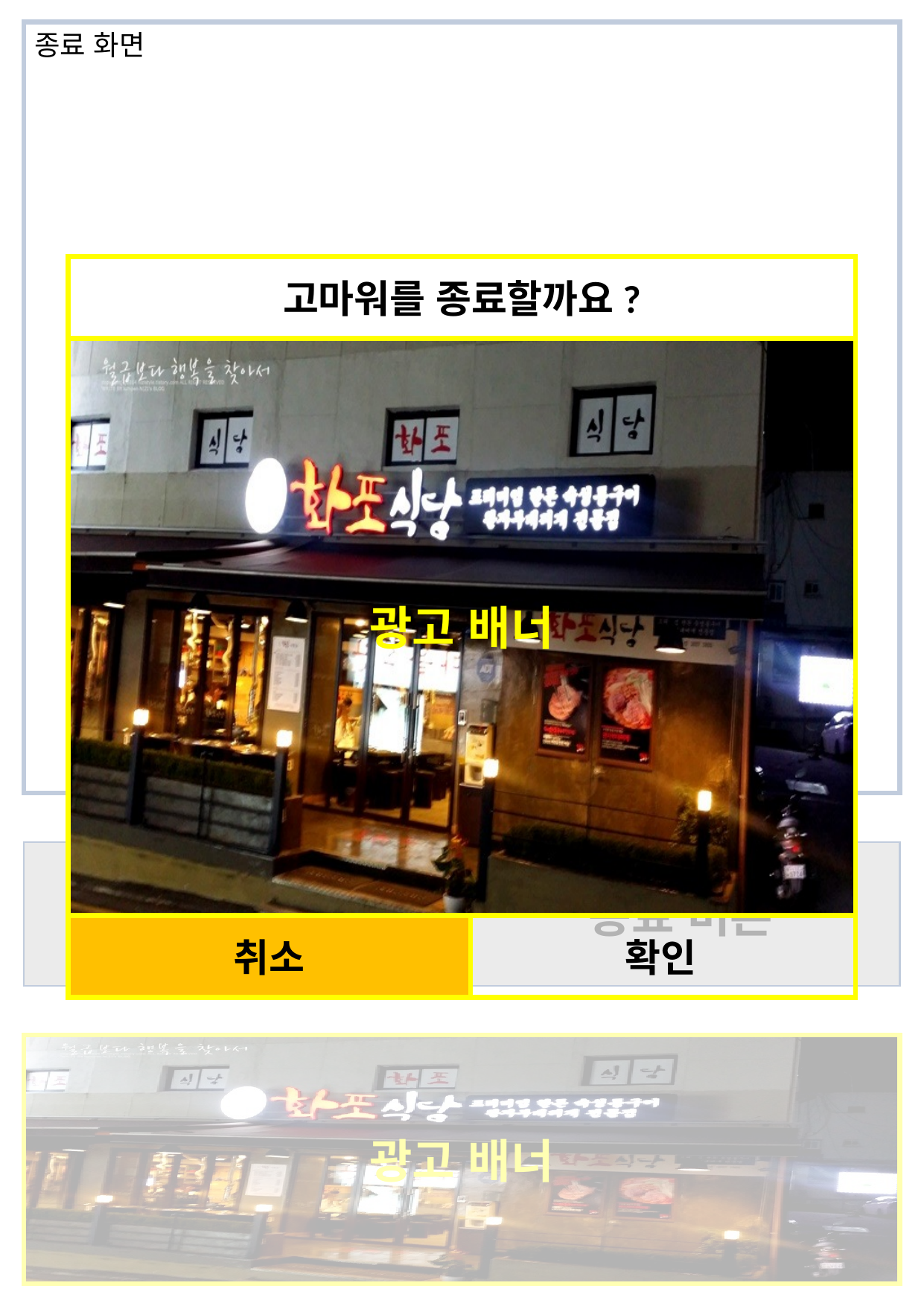

결과 출력 뷰
종료 화면
고마워를 종료할까요?
광고 배너
취소
확인
다시 찍기 버튼
종료 버튼
광고 배너